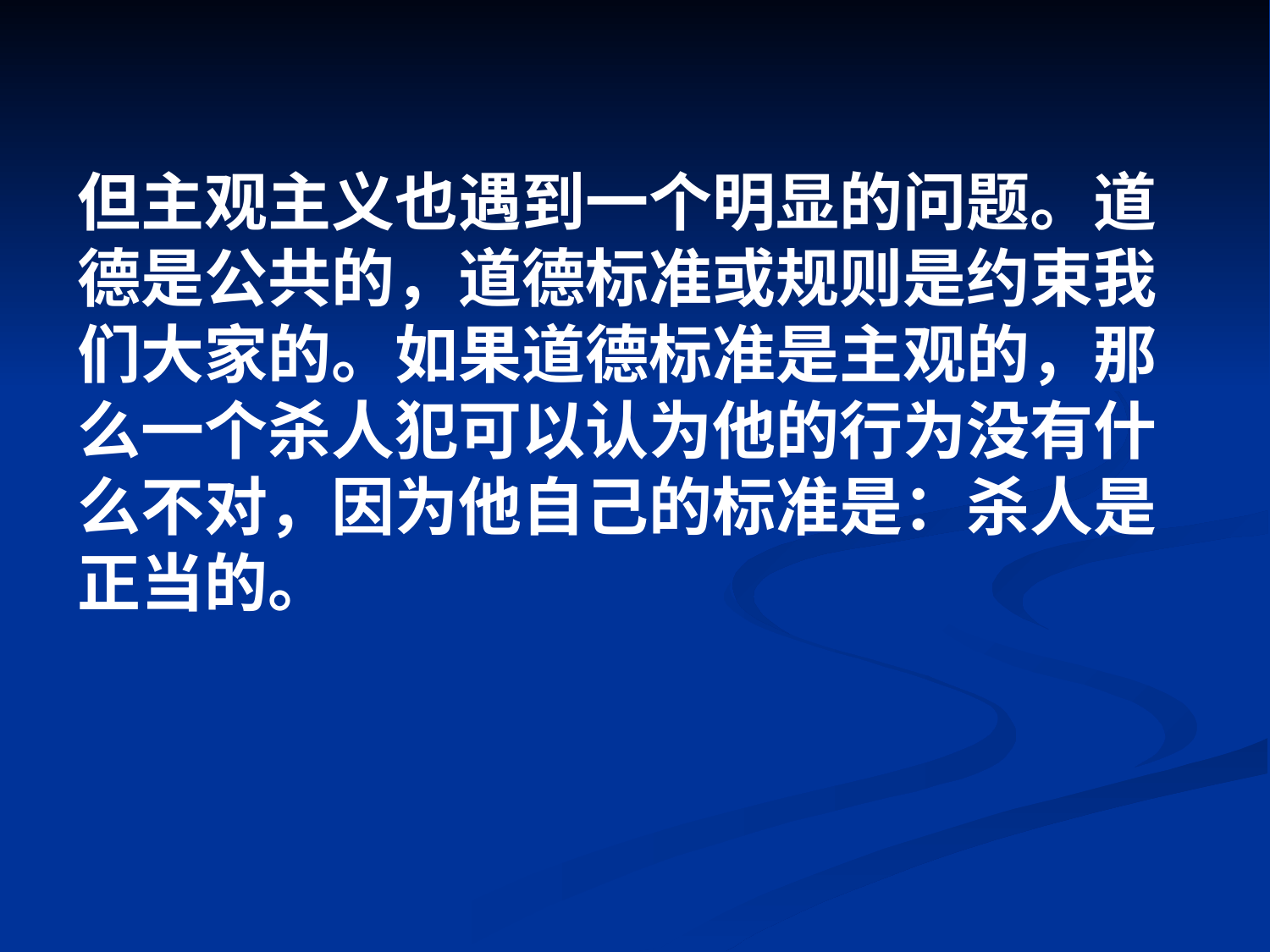

但主观主义也遇到一个明显的问题。道德是公共的，道德标准或规则是约束我们大家的。如果道德标准是主观的，那么一个杀人犯可以认为他的行为没有什么不对，因为他自己的标准是：杀人是正当的。